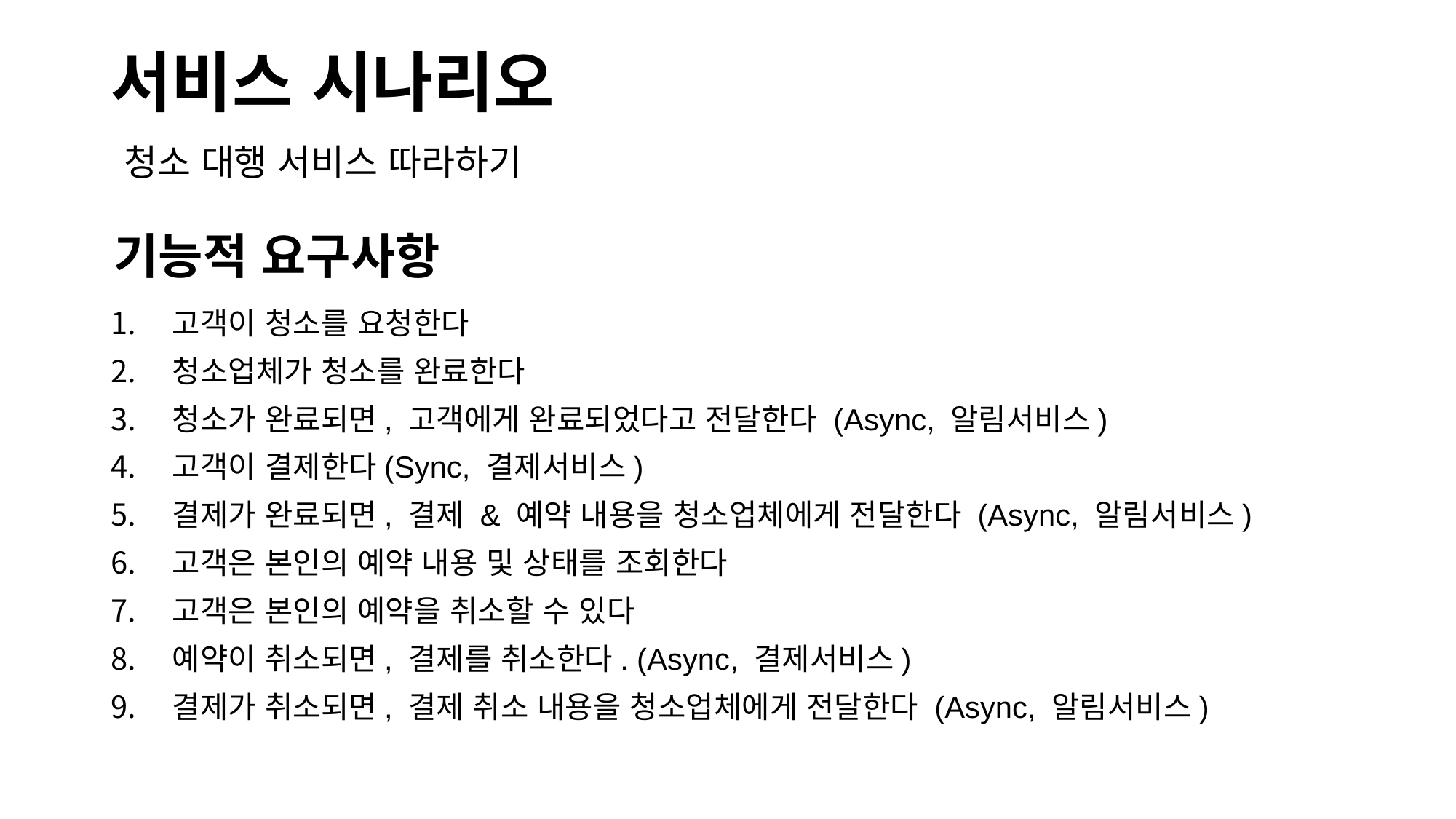

# 서비스 시나리오
청소 대행 서비스 따라하기
기능적 요구사항
고객이 청소를 요청한다
청소업체가 청소를 완료한다
청소가 완료되면, 고객에게 완료되었다고 전달한다 (Async, 알림서비스)
고객이 결제한다(Sync, 결제서비스)
결제가 완료되면, 결제 & 예약 내용을 청소업체에게 전달한다 (Async, 알림서비스)
고객은 본인의 예약 내용 및 상태를 조회한다
고객은 본인의 예약을 취소할 수 있다
예약이 취소되면, 결제를 취소한다. (Async, 결제서비스)
결제가 취소되면, 결제 취소 내용을 청소업체에게 전달한다 (Async, 알림서비스)